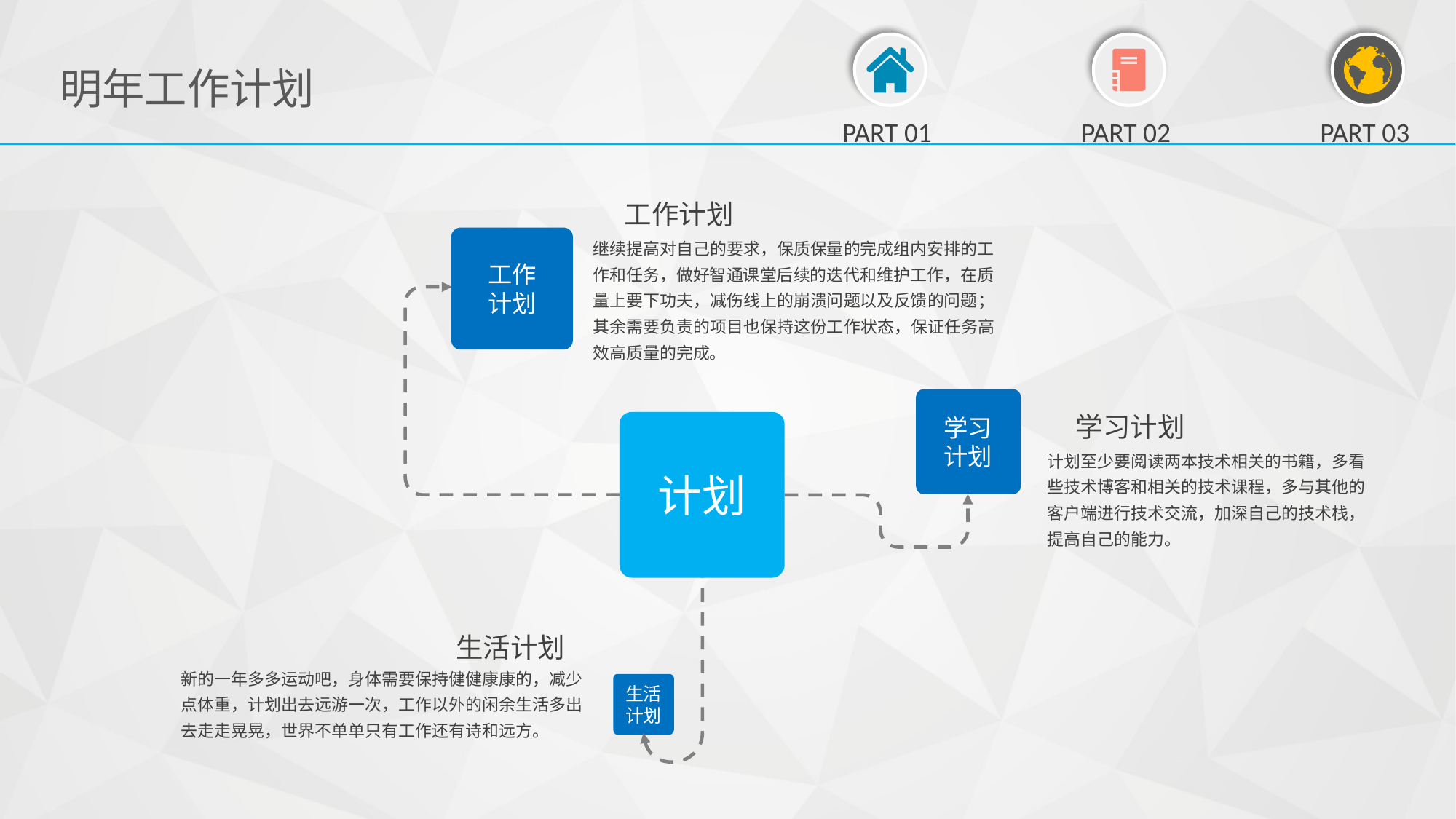

工作计划
工作
计划
继续提高对自己的要求，保质保量的完成组内安排的工作和任务，做好智通课堂后续的迭代和维护工作，在质量上要下功夫，减伤线上的崩溃问题以及反馈的问题；其余需要负责的项目也保持这份工作状态，保证任务高效高质量的完成。

学习
计划
学习计划
计划
计划至少要阅读两本技术相关的书籍，多看些技术博客和相关的技术课程，多与其他的客户端进行技术交流，加深自己的技术栈，提高自己的能力。

生活计划
新的一年多多运动吧，身体需要保持健健康康的，减少点体重，计划出去远游一次，工作以外的闲余生活多出去走走晃晃，世界不单单只有工作还有诗和远方。
生活计划